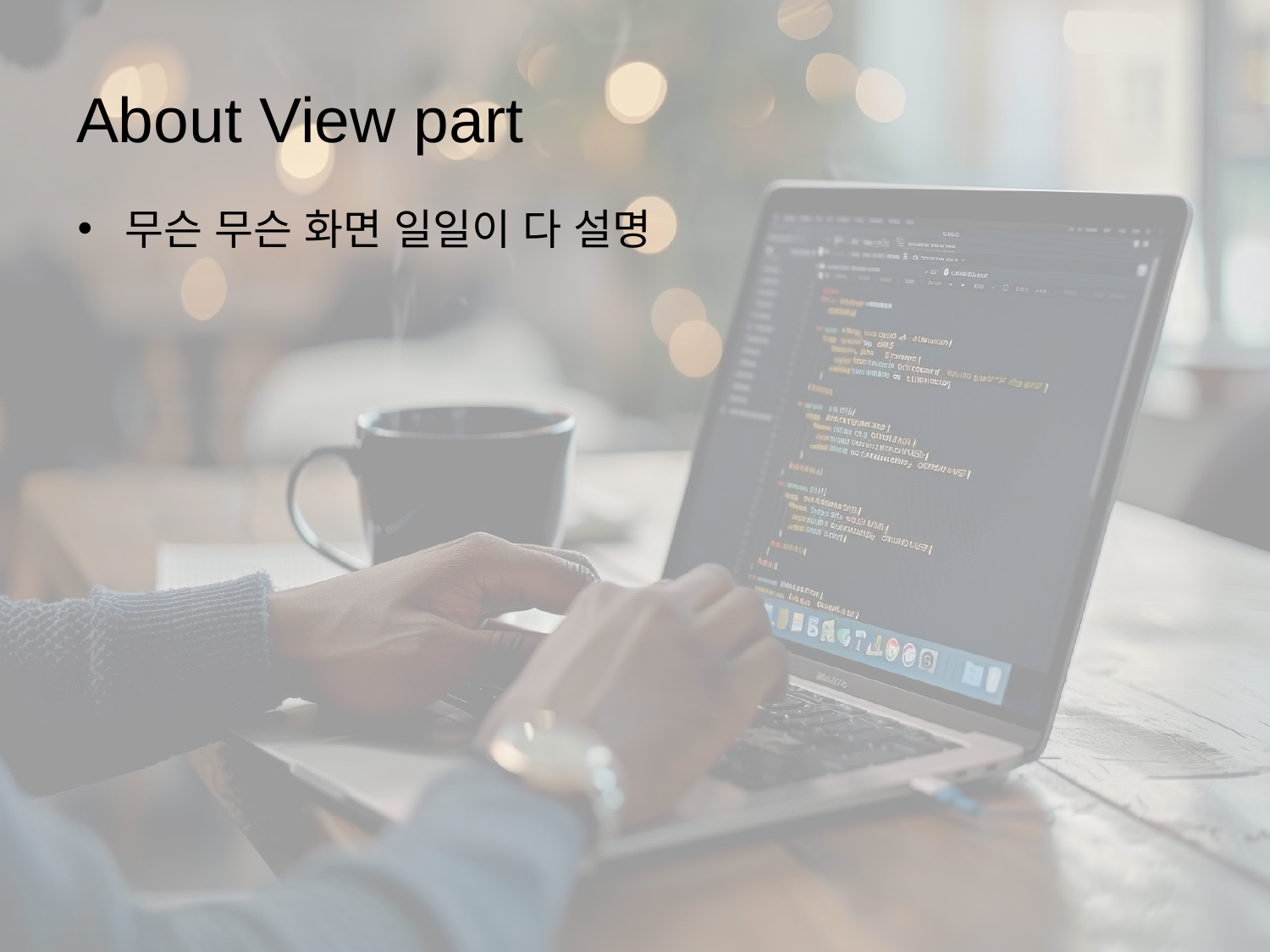

# About View part
무슨 무슨 화면 일일이 다 설명